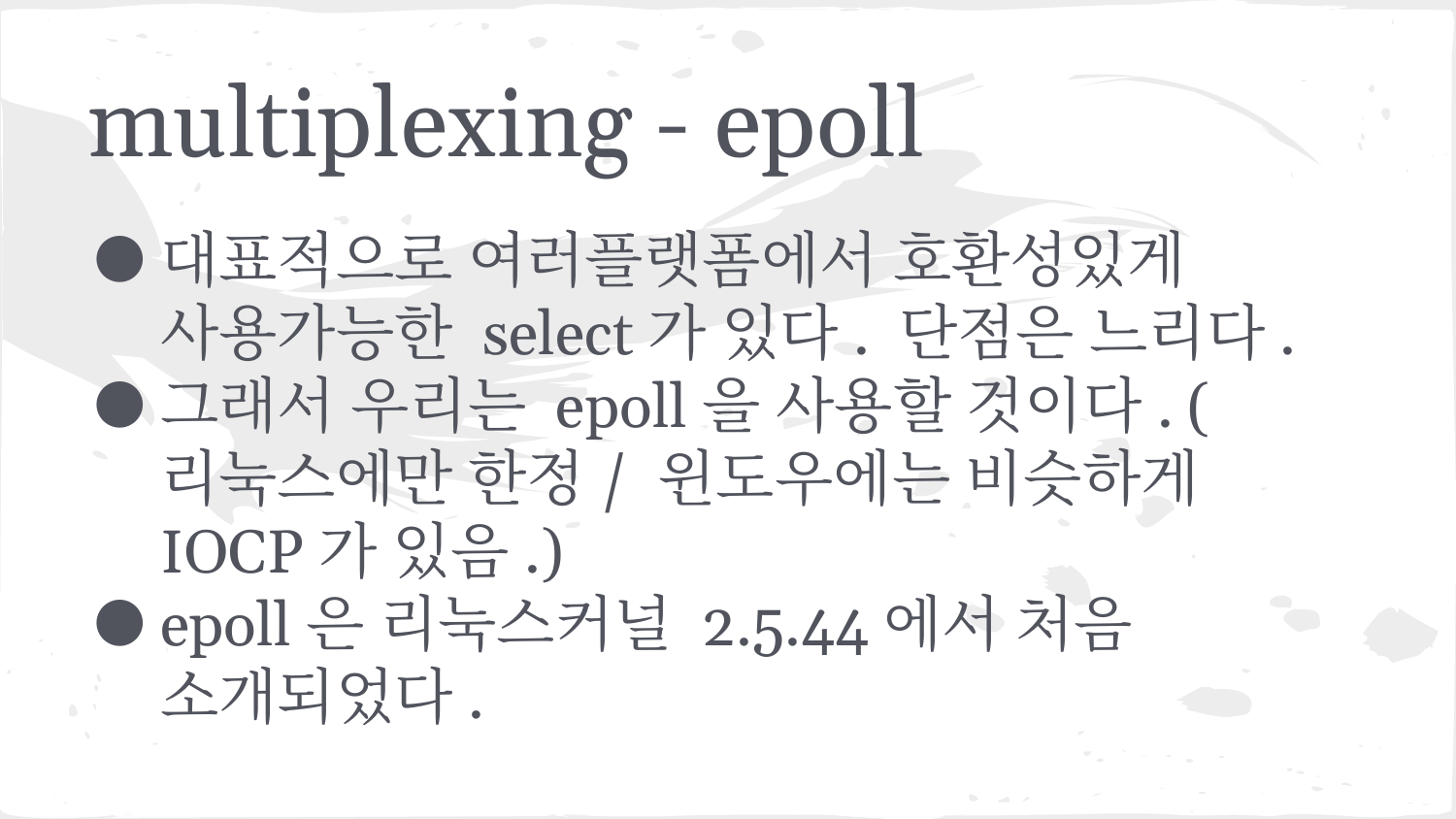

# multiplexing - epoll
대표적으로 여러플랫폼에서 호환성있게 사용가능한 select가 있다. 단점은 느리다.
그래서 우리는 epoll을 사용할 것이다. (리눅스에만 한정/ 윈도우에는 비슷하게 IOCP가 있음.)
epoll은 리눅스커널 2.5.44에서 처음 소개되었다.